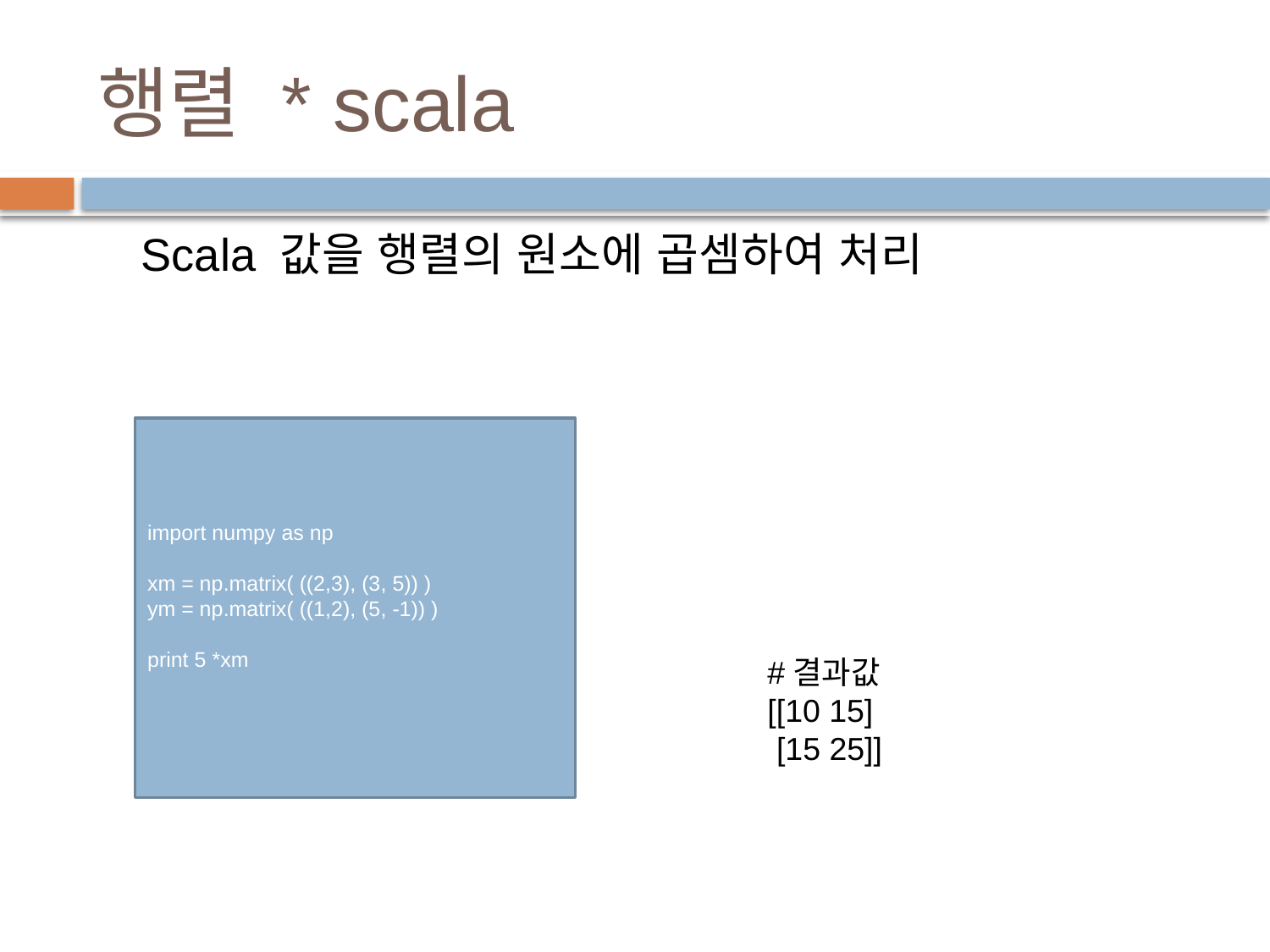

# 행렬 * scala
Scala 값을 행렬의 원소에 곱셈하여 처리
import numpy as np

xm = np.matrix( ((2,3), (3, 5)) )
ym = np.matrix( ((1,2), (5, -1)) )

print 5 *xm

#결과값
[[10 15]
 [15 25]]